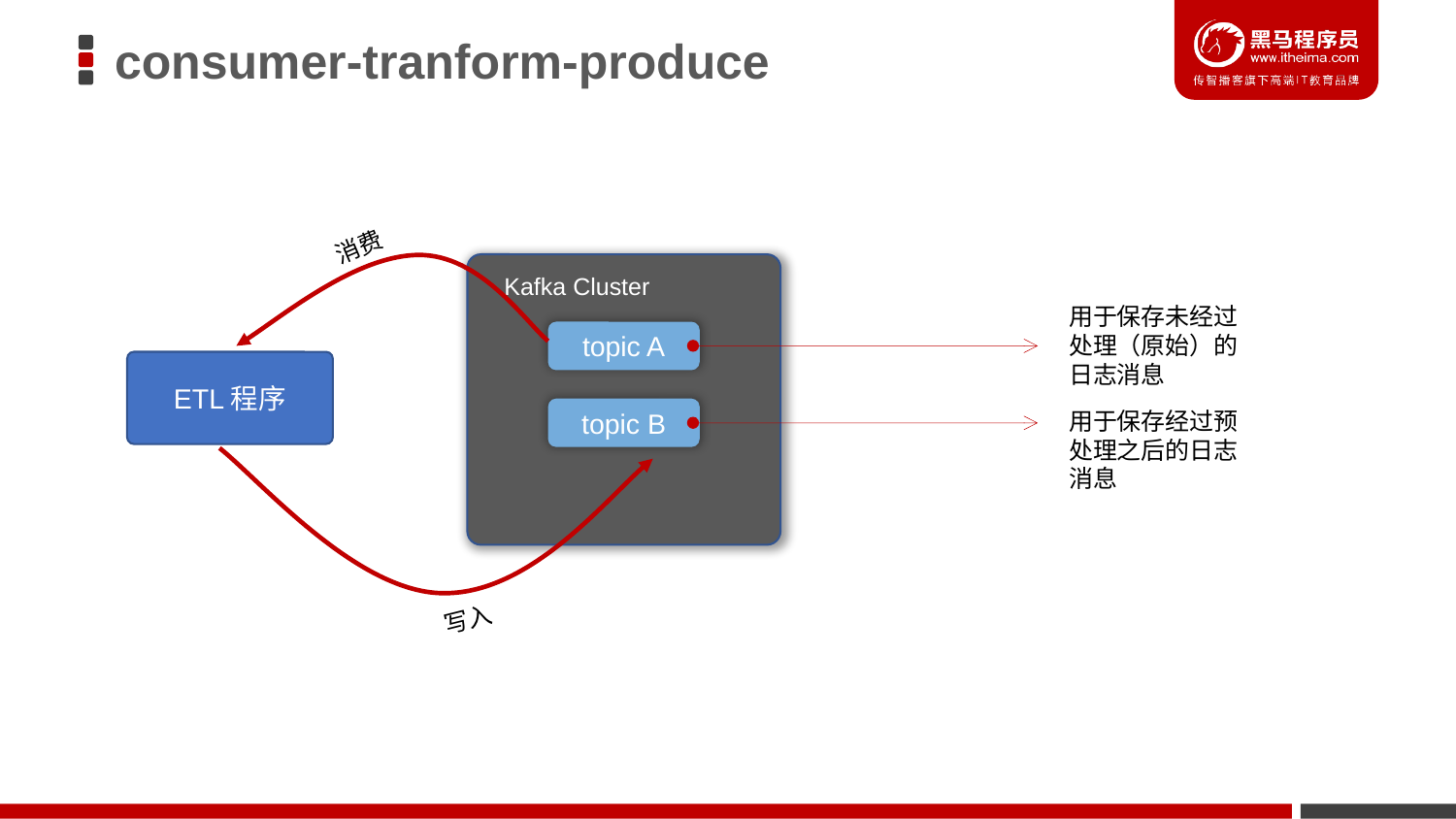

# consumer-tranform-produce
消费

Kafka Cluster
用于保存未经过处理（原始）的日志消息
topic A

ETL程序
topic B
用于保存经过预处理之后的日志消息

写入